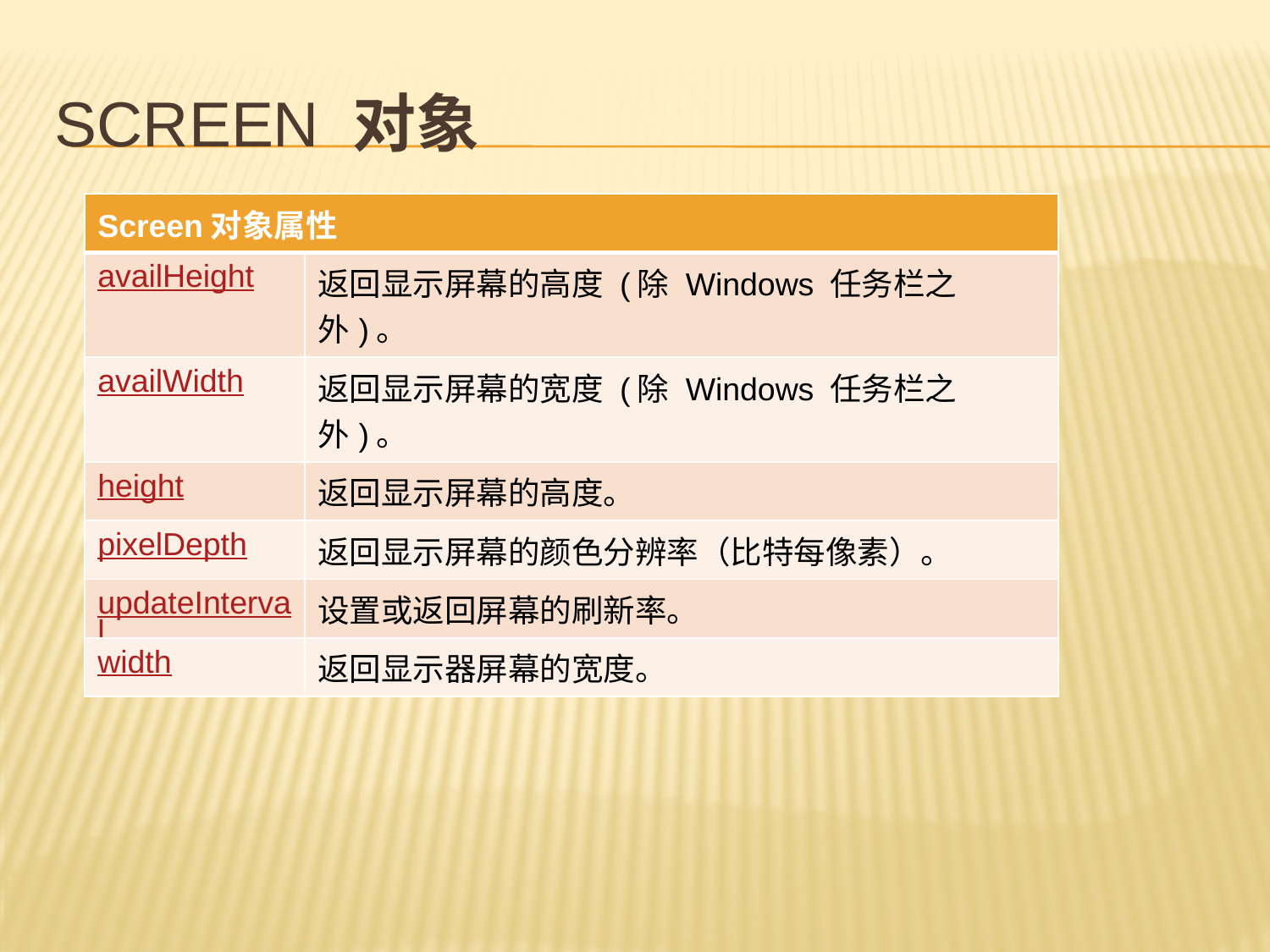

# Screen 对象
| Screen对象属性 |  |
| --- | --- |
| availHeight | 返回显示屏幕的高度 (除 Windows 任务栏之外)。 |
| availWidth | 返回显示屏幕的宽度 (除 Windows 任务栏之外)。 |
| height | 返回显示屏幕的高度。 |
| pixelDepth | 返回显示屏幕的颜色分辨率（比特每像素）。 |
| updateInterval | 设置或返回屏幕的刷新率。 |
| width | 返回显示器屏幕的宽度。 |